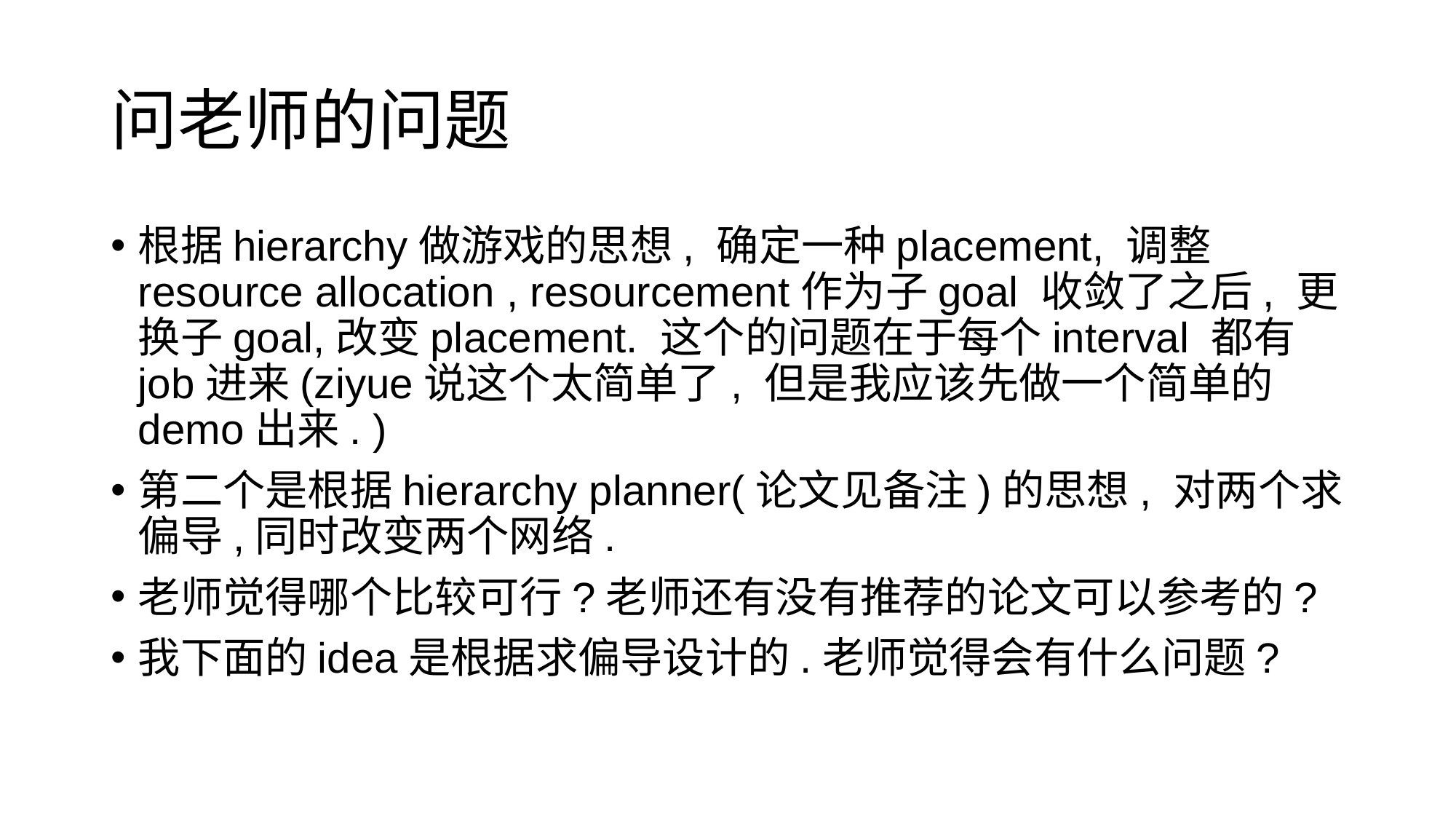

# 问老师的问题
根据hierarchy做游戏的思想, 确定一种placement, 调整resource allocation , resourcement作为子goal 收敛了之后, 更换子goal,改变placement. 这个的问题在于每个interval 都有job进来(ziyue说这个太简单了, 但是我应该先做一个简单的demo出来. )
第二个是根据hierarchy planner(论文见备注)的思想, 对两个求偏导,同时改变两个网络.
老师觉得哪个比较可行?老师还有没有推荐的论文可以参考的?
我下面的idea是根据求偏导设计的.老师觉得会有什么问题?